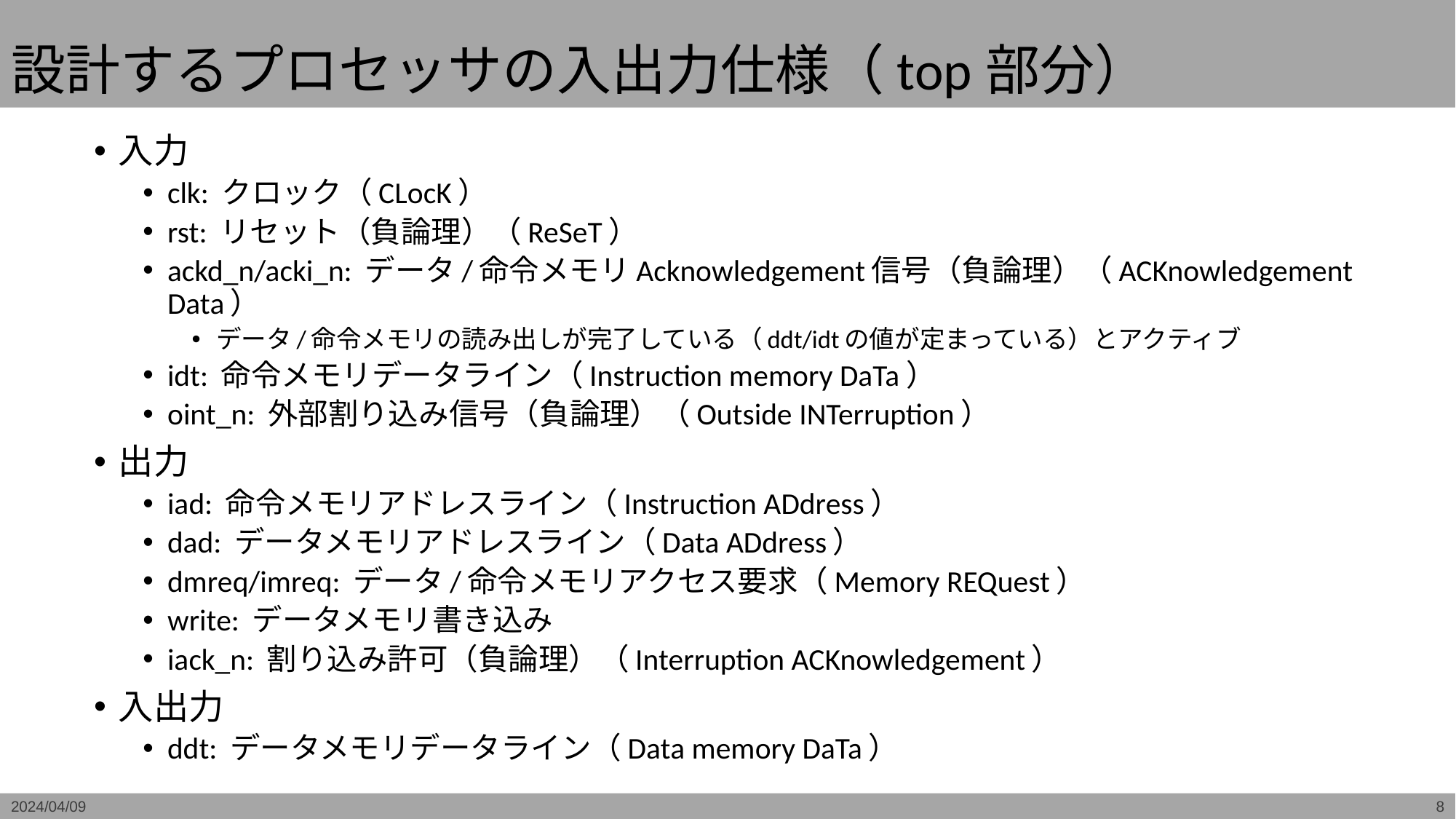

# 設計するプロセッサの入出力仕様（top部分）
入力
clk: クロック（CLocK）
rst: リセット（負論理）（ReSeT）
ackd_n/acki_n: データ/命令メモリAcknowledgement信号（負論理）（ACKnowledgement Data）
データ/命令メモリの読み出しが完了している（ddt/idtの値が定まっている）とアクティブ
idt: 命令メモリデータライン（Instruction memory DaTa）
oint_n: 外部割り込み信号（負論理）（Outside INTerruption）
出力
iad: 命令メモリアドレスライン（Instruction ADdress）
dad: データメモリアドレスライン（Data ADdress）
dmreq/imreq: データ/命令メモリアクセス要求（Memory REQuest）
write: データメモリ書き込み
iack_n: 割り込み許可（負論理）（Interruption ACKnowledgement）
入出力
ddt: データメモリデータライン（Data memory DaTa）

2024/04/09
8